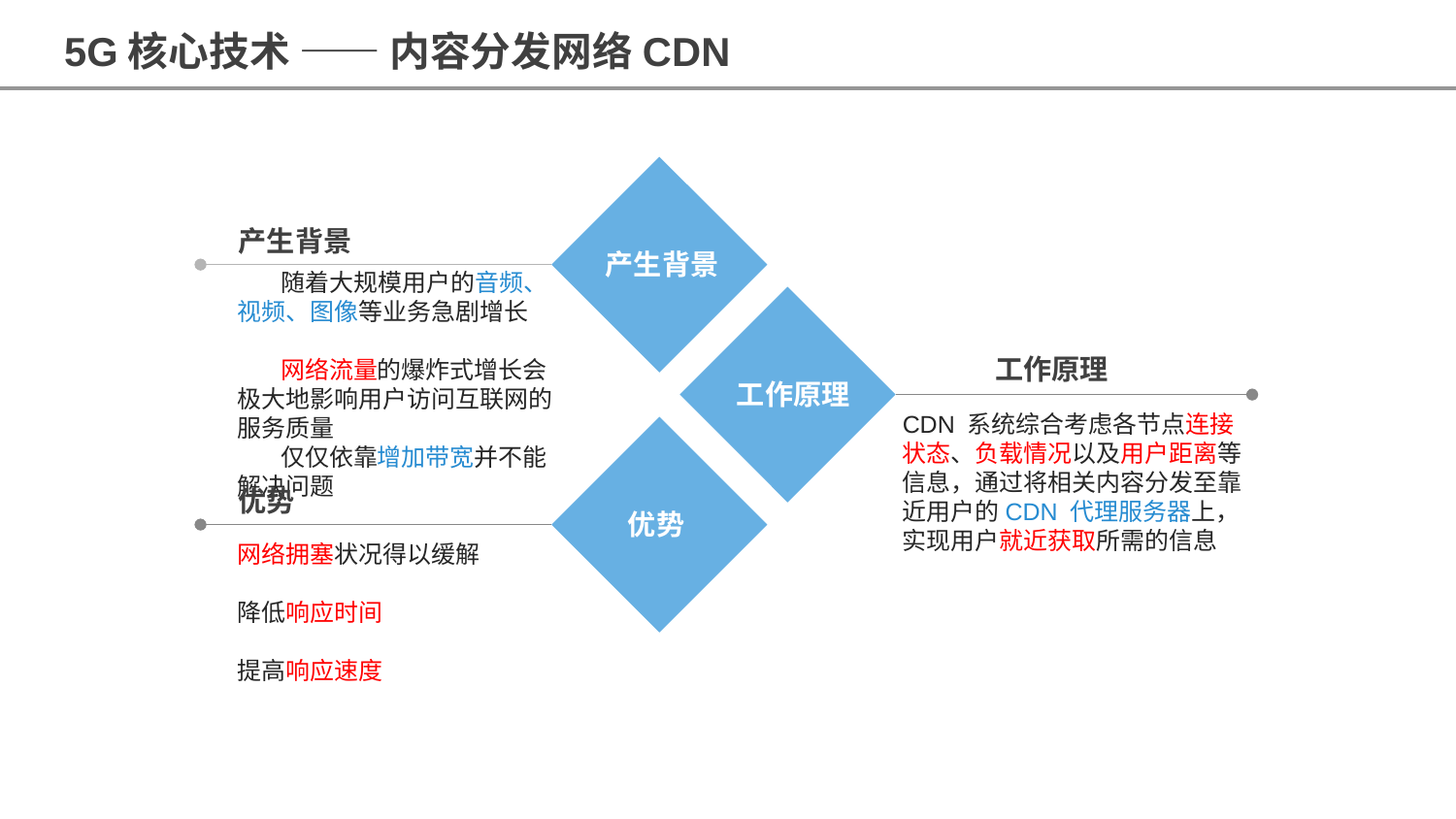

5G核心技术 —— 内容分发网络CDN

产生背景
产生背景
       随着大规模用户的音频、视频、图像等业务急剧增长
       网络流量的爆炸式增长会极大地影响用户访问互联网的服务质量
       仅仅依靠增加带宽并不能解决问题

工作原理
工作原理
CDN 系统综合考虑各节点连接状态、负载情况以及用户距离等信息，通过将相关内容分发至靠近用户的CDN 代理服务器上，实现用户就近获取所需的信息

优势
优势
网络拥塞状况得以缓解

降低响应时间

提高响应速度
相应
NF
技术